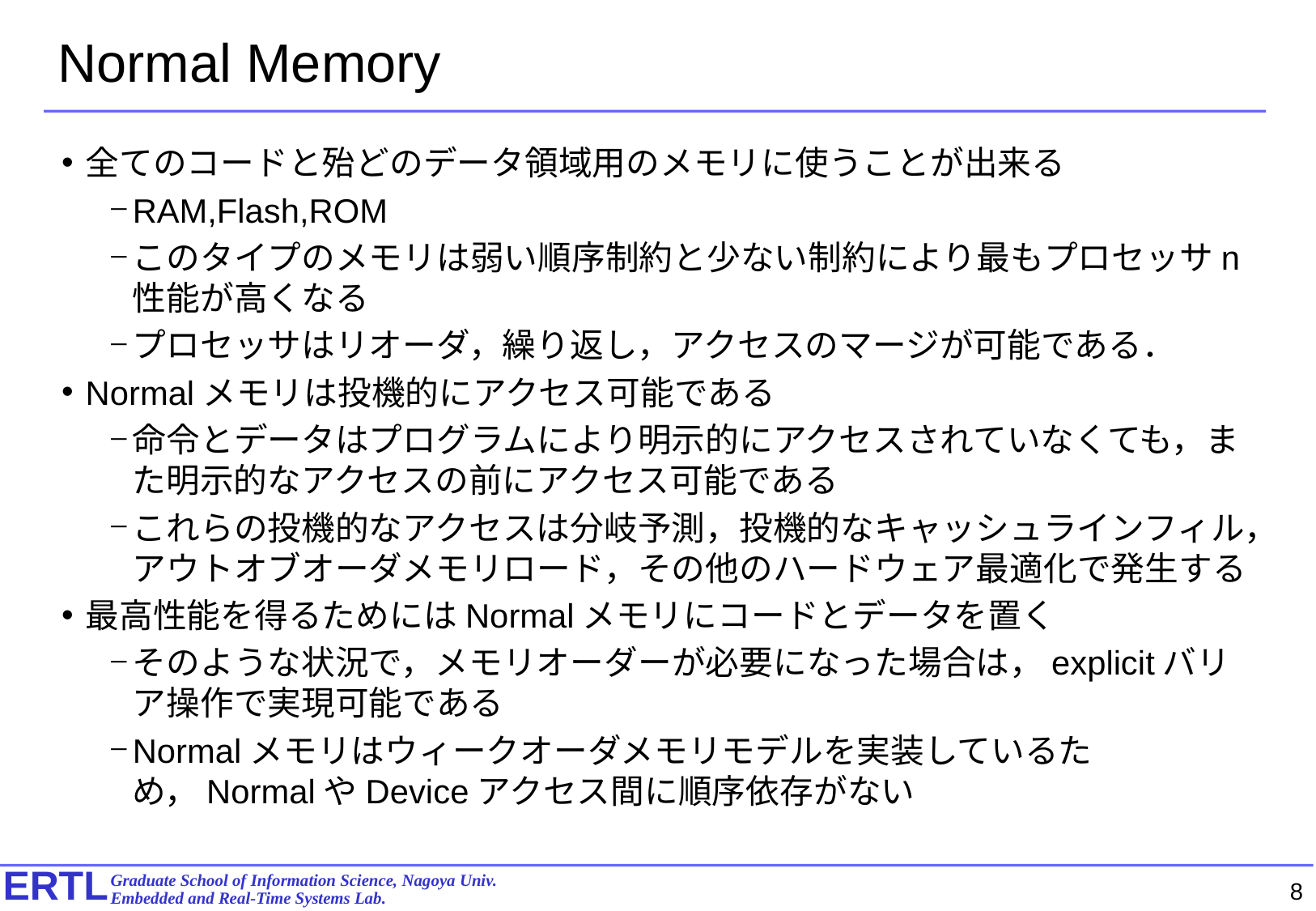

# Normal Memory
全てのコードと殆どのデータ領域用のメモリに使うことが出来る
RAM,Flash,ROM
このタイプのメモリは弱い順序制約と少ない制約により最もプロセッサn性能が高くなる
プロセッサはリオーダ，繰り返し，アクセスのマージが可能である．
Normalメモリは投機的にアクセス可能である
命令とデータはプログラムにより明示的にアクセスされていなくても，また明示的なアクセスの前にアクセス可能である
これらの投機的なアクセスは分岐予測，投機的なキャッシュラインフィル，アウトオブオーダメモリロード，その他のハードウェア最適化で発生する
最高性能を得るためにはNormalメモリにコードとデータを置く
そのような状況で，メモリオーダーが必要になった場合は，explicitバリア操作で実現可能である
Normalメモリはウィークオーダメモリモデルを実装しているため，NormalやDeviceアクセス間に順序依存がない

8